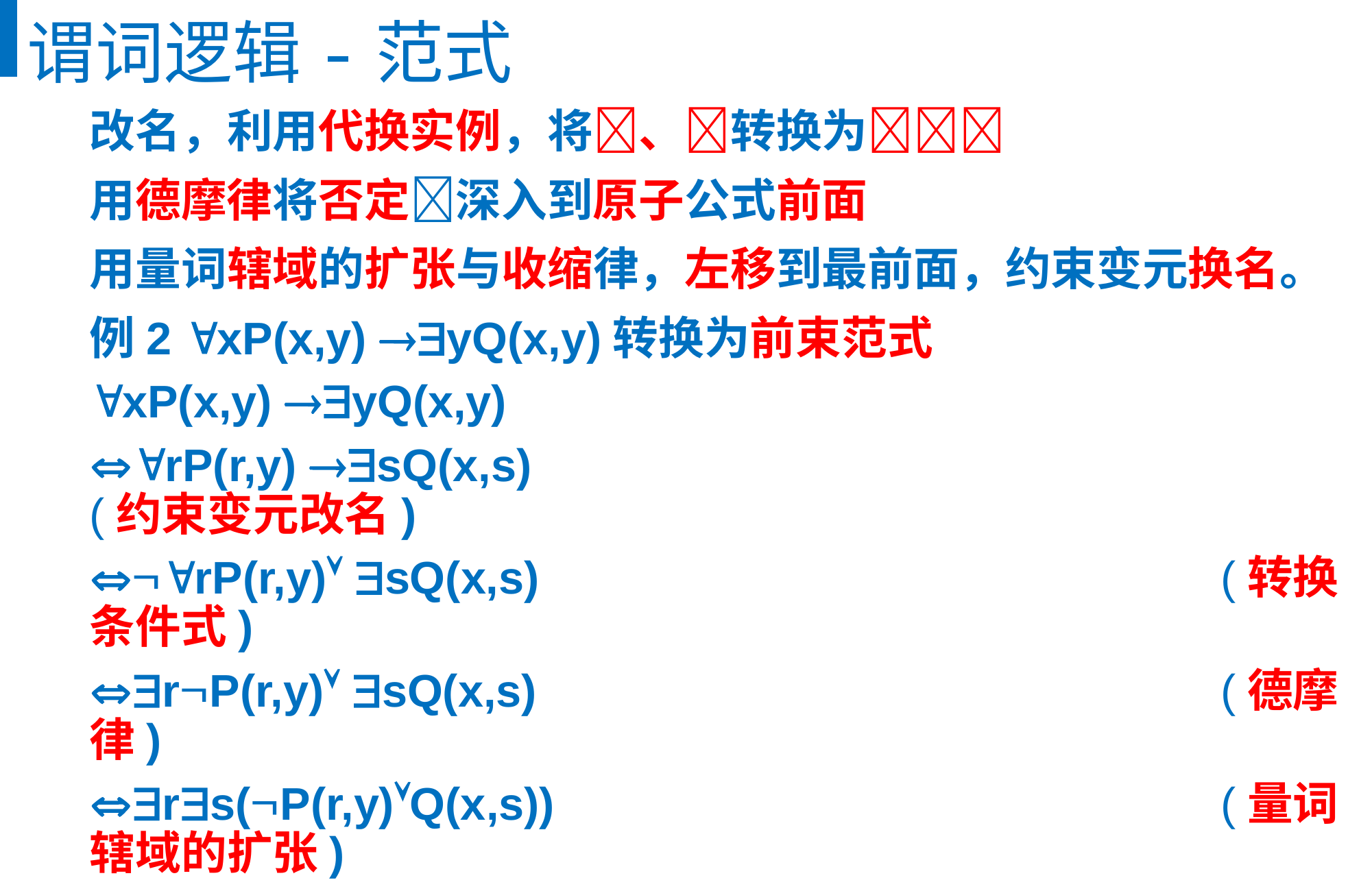

谓词逻辑-范式
改名，利用代换实例，将→、↔转换为¬∨∧
用德摩律将否定¬深入到原子公式前面
用量词辖域的扩张与收缩律，左移到最前面，约束变元换名。
例2 ∀xP(x,y) →∃yQ(x,y)转换为前束范式
∀xP(x,y) →∃yQ(x,y)
⇔∀rP(r,y) →∃sQ(x,s)								(约束变元改名)
⇔¬∀rP(r,y)∨ ∃sQ(x,s)							(转换条件式)
⇔∃r¬P(r,y)∨ ∃sQ(x,s)							(德摩律)
⇔∃r∃s(¬P(r,y)∨Q(x,s))							(量词辖域的扩张)

∃xP(x,y) →∀yQ(x,y)转换为前束范式